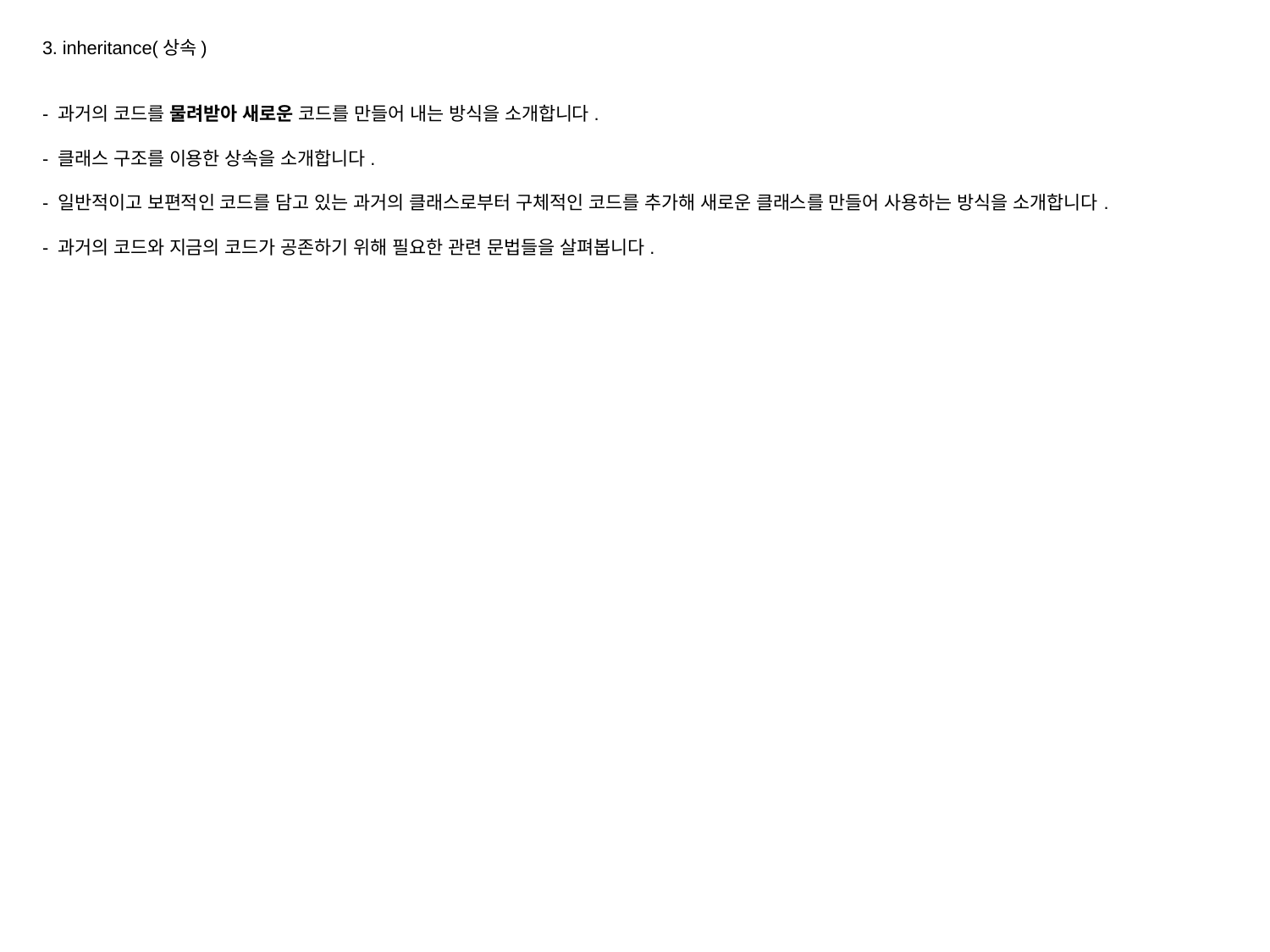

3. inheritance(상속)

- 과거의 코드를 물려받아 새로운 코드를 만들어 내는 방식을 소개합니다.

- 클래스 구조를 이용한 상속을 소개합니다.

- 일반적이고 보편적인 코드를 담고 있는 과거의 클래스로부터 구체적인 코드를 추가해 새로운 클래스를 만들어 사용하는 방식을 소개합니다.

- 과거의 코드와 지금의 코드가 공존하기 위해 필요한 관련 문법들을 살펴봅니다.